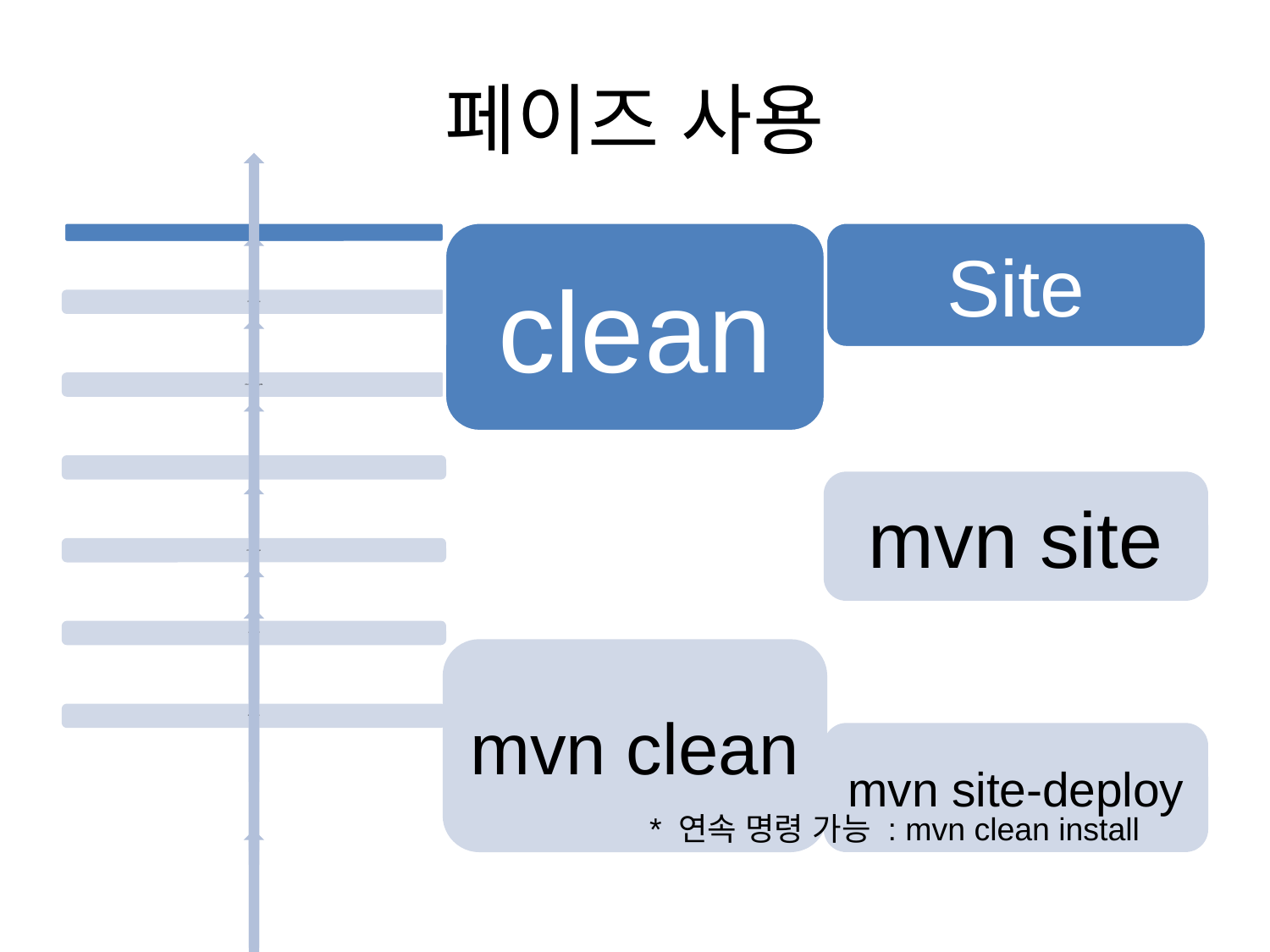

# 페이즈 사용
기본
mvn compile
clean
mvn clean
Site
mvn test-compile
mvn test
mvn package
mvn install
mvn deploy
mvn site-deploy
mvn site
* 연속 명령 가능 : mvn clean install